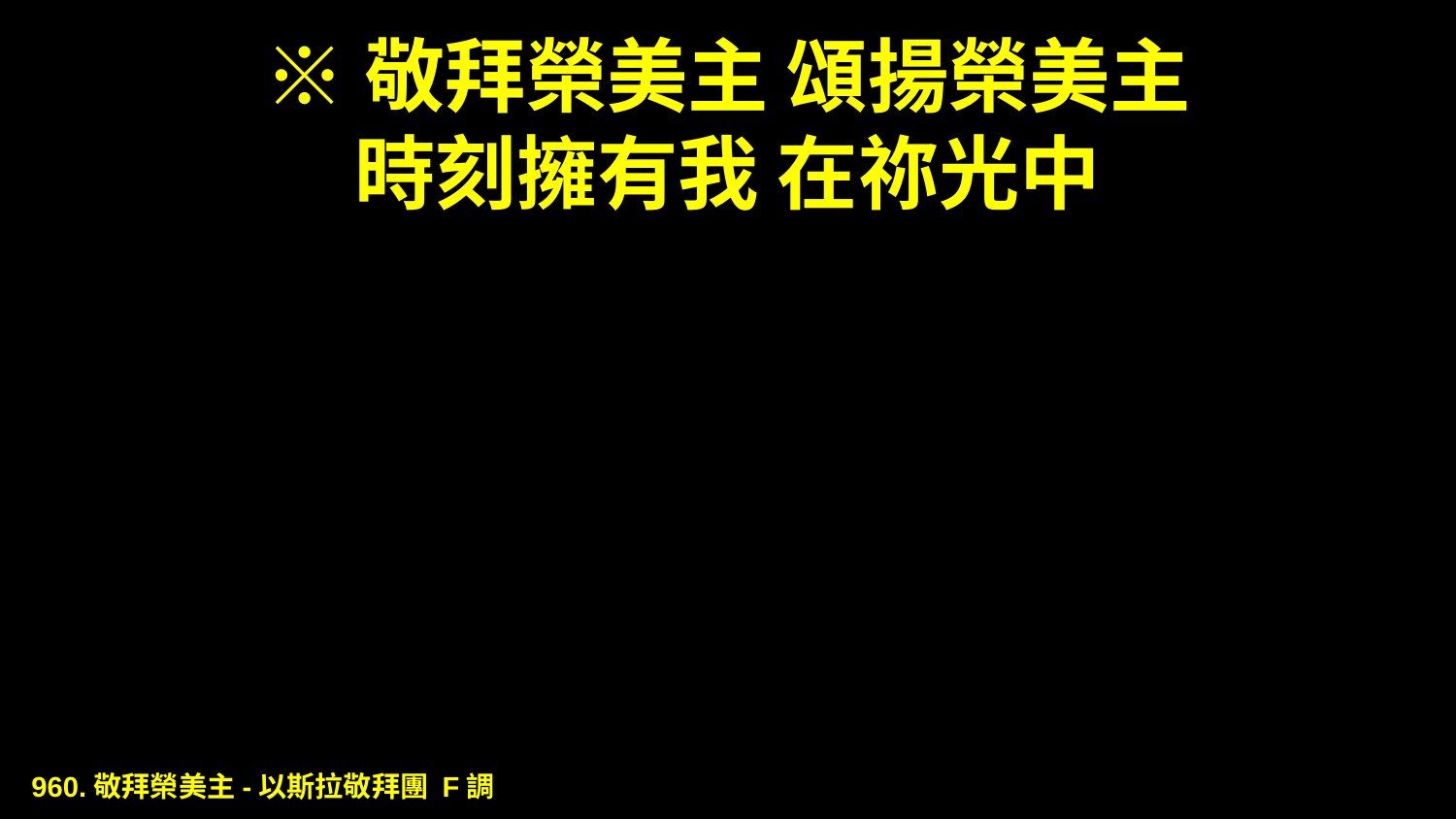

# ※敬拜榮美主 頌揚榮美主 時刻擁有我 在祢光中
960.敬拜榮美主-以斯拉敬拜團 F調